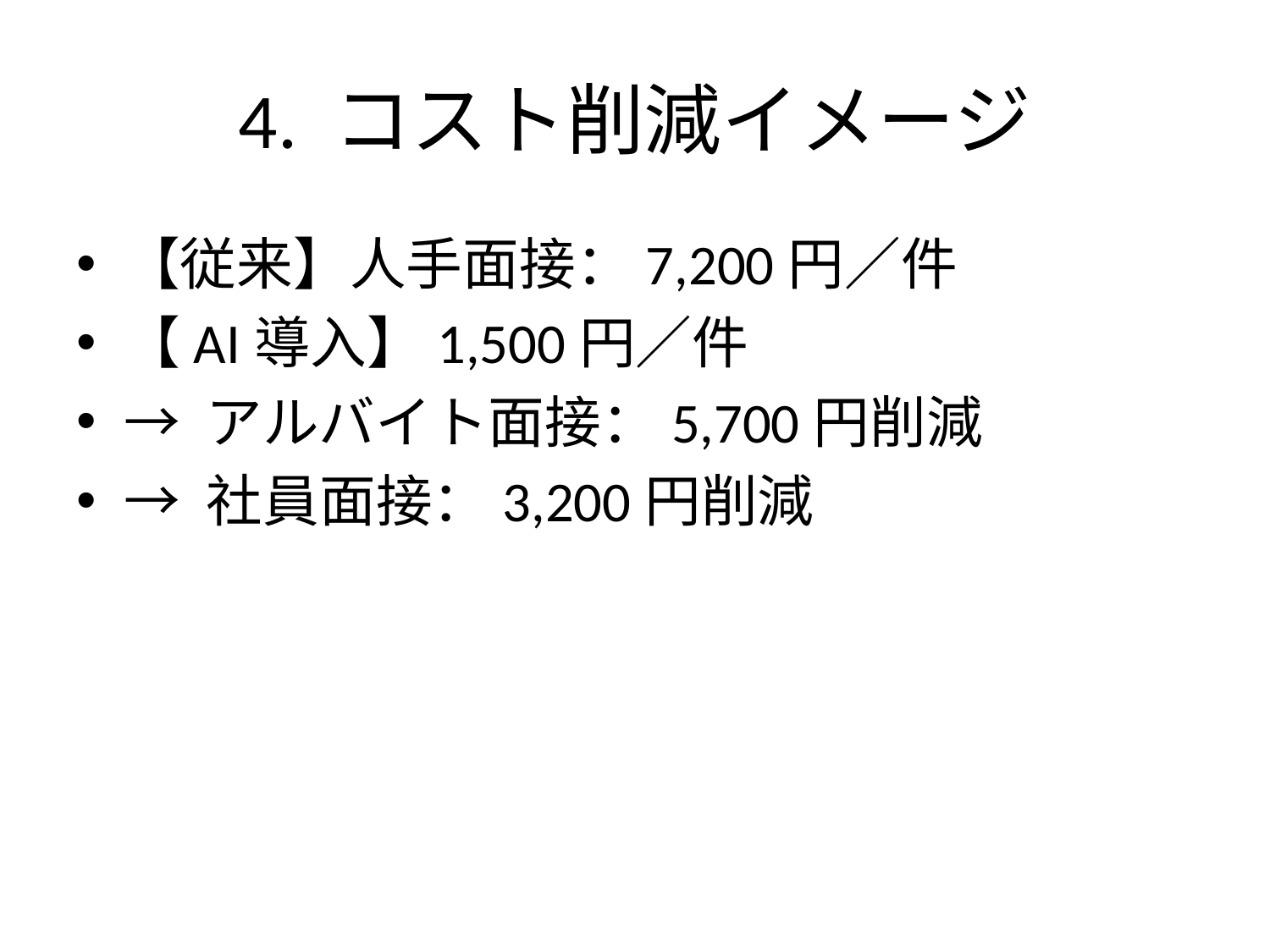

# 4. コスト削減イメージ
【従来】人手面接：7,200円／件
【AI導入】1,500円／件
→ アルバイト面接：5,700円削減
→ 社員面接：3,200円削減